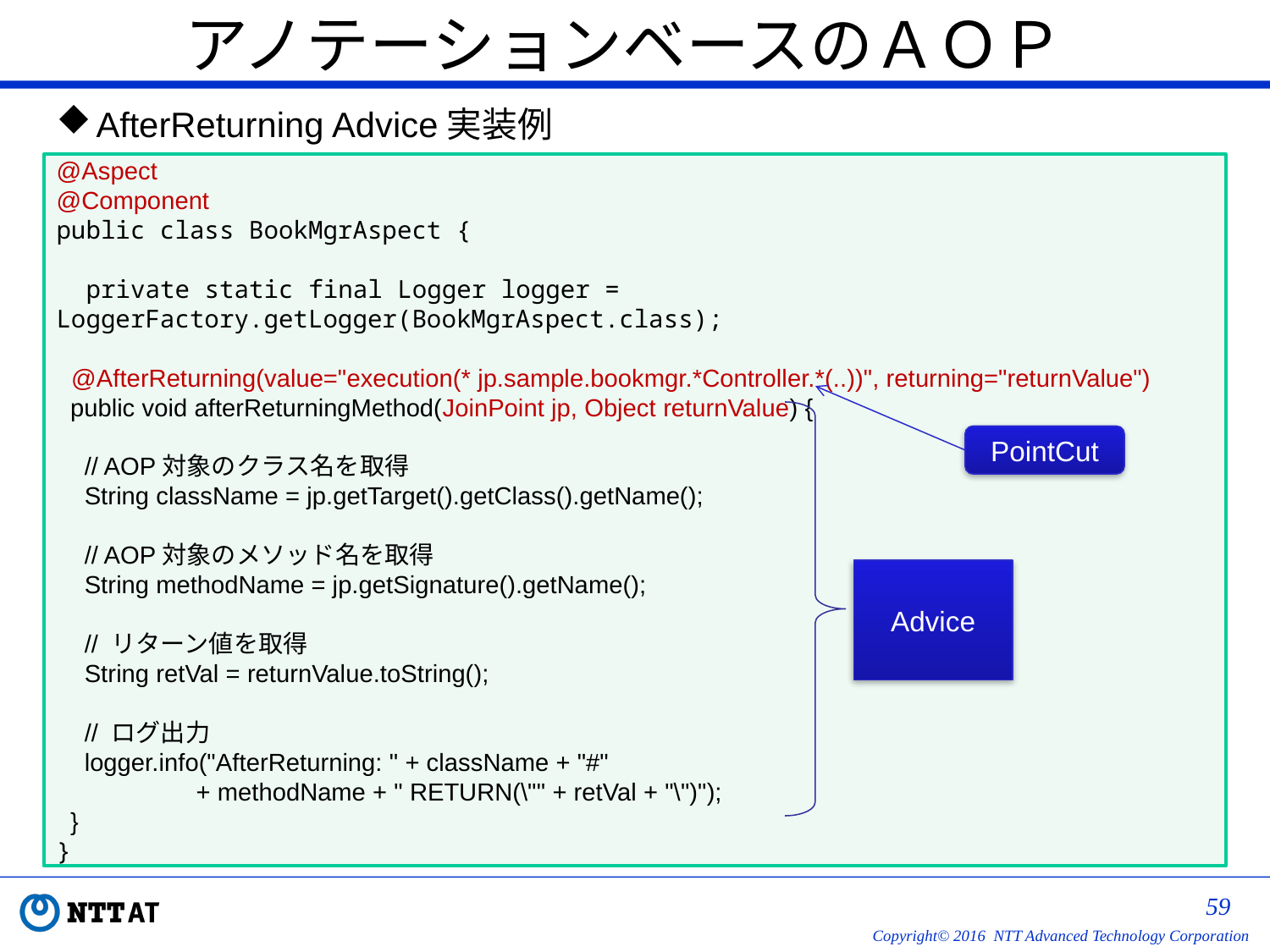

# アノテーションベースのＡＯＰ
AfterReturning Advice実装例
@Aspect
@Component
public class BookMgrAspect {

  private static final Logger logger = LoggerFactory.getLogger(BookMgrAspect.class);

 @AfterReturning(value="execution(* jp.sample.bookmgr.*Controller.*(..))", returning="returnValue")
  public void afterReturningMethod(JoinPoint jp, Object returnValue) {

    // AOP対象のクラス名を取得
    String className = jp.getTarget().getClass().getName();

    // AOP対象のメソッド名を取得
    String methodName = jp.getSignature().getName();

    // リターン値を取得
    String retVal = returnValue.toString();

    // ログ出力
    logger.info("AfterReturning: " + className + "#"
                    + methodName + " RETURN(\"" + retVal + "\")");
  }
}

PointCut
Advice
59